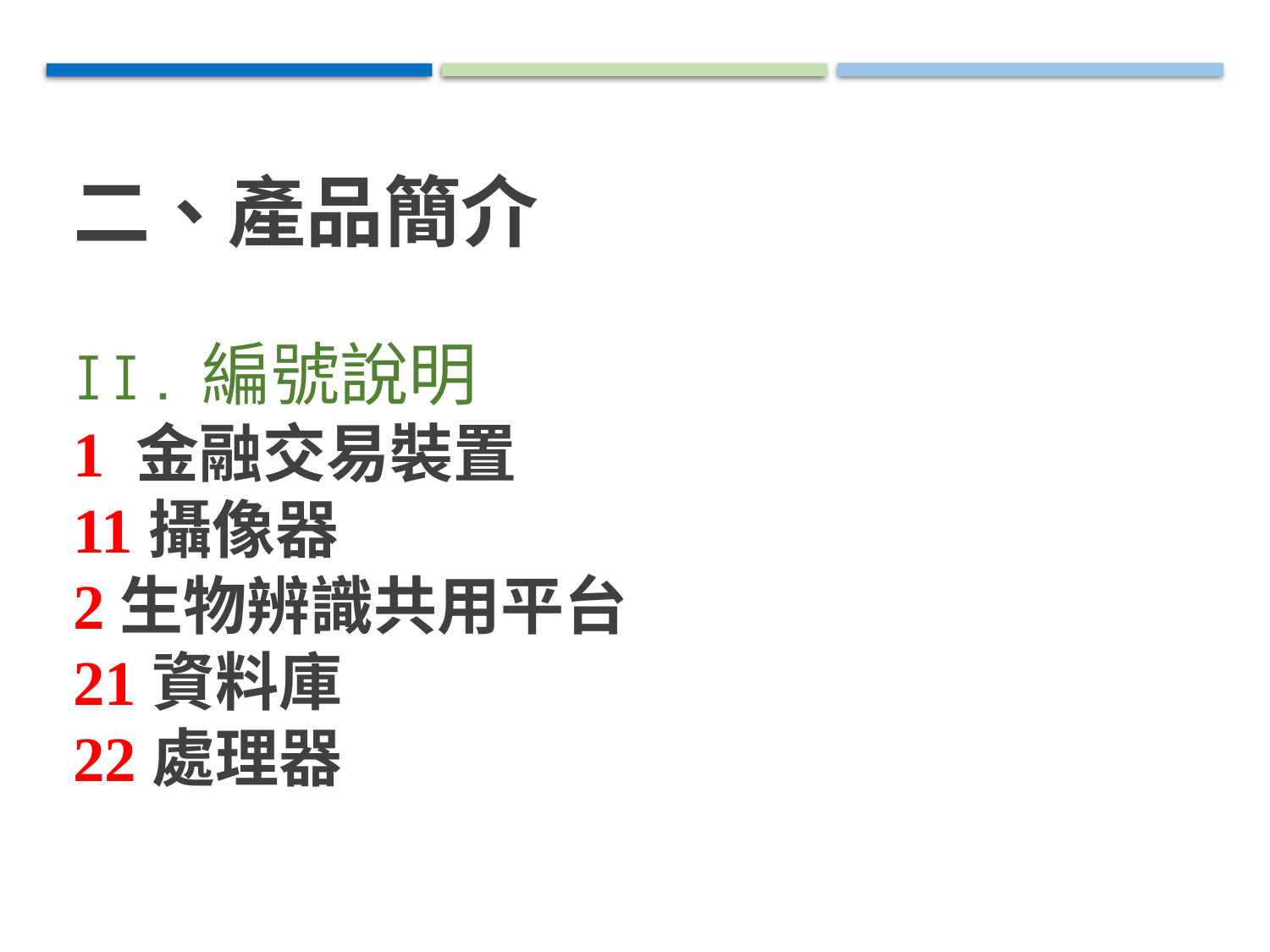

# 二、產品簡介
II.編號說明
1 金融交易裝置
11攝像器
2生物辨識共用平台
21資料庫
22處理器